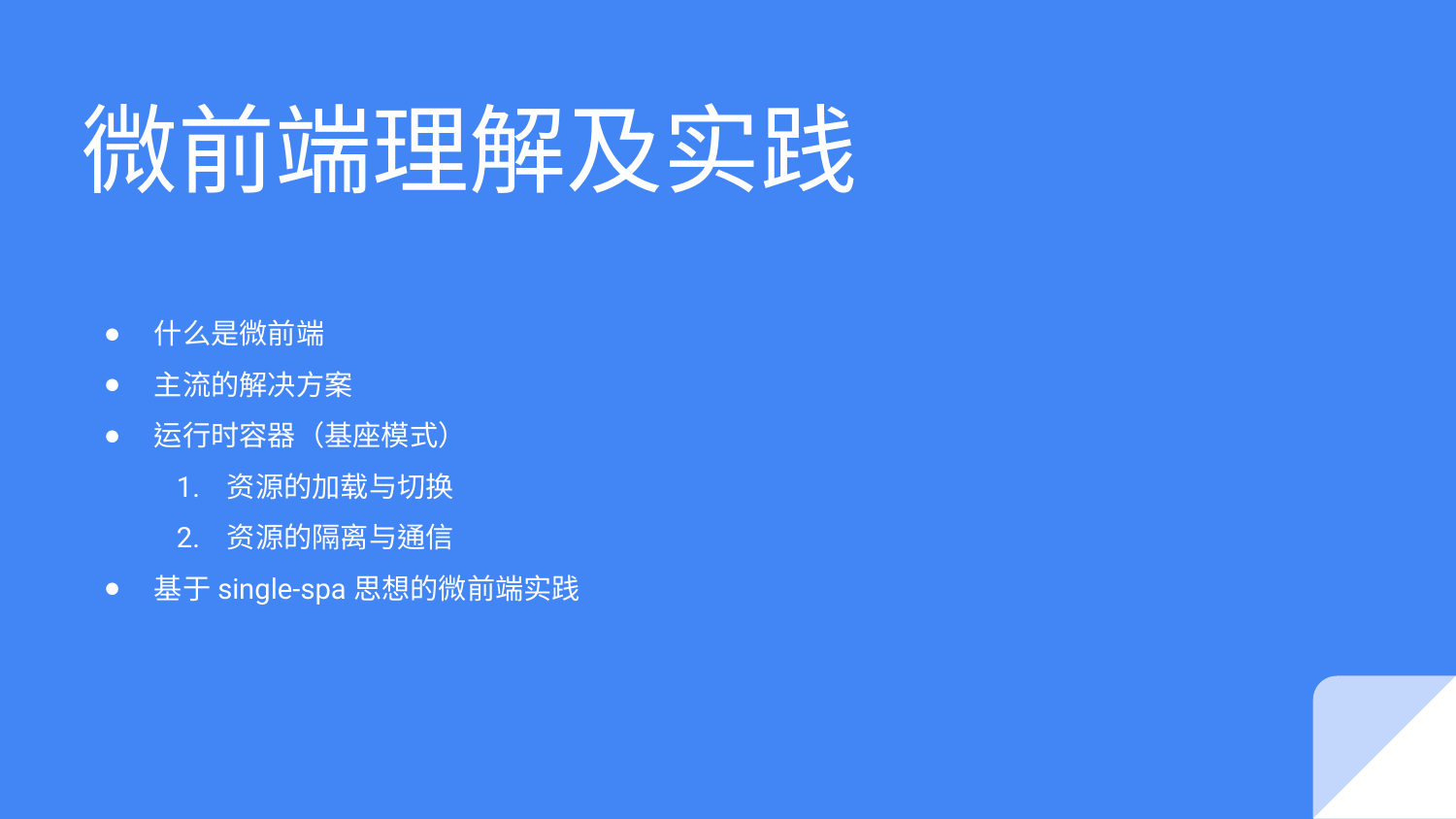

# 微前端理解及实践
什么是微前端
主流的解决方案
运行时容器（基座模式）
资源的加载与切换
资源的隔离与通信
基于single-spa思想的微前端实践